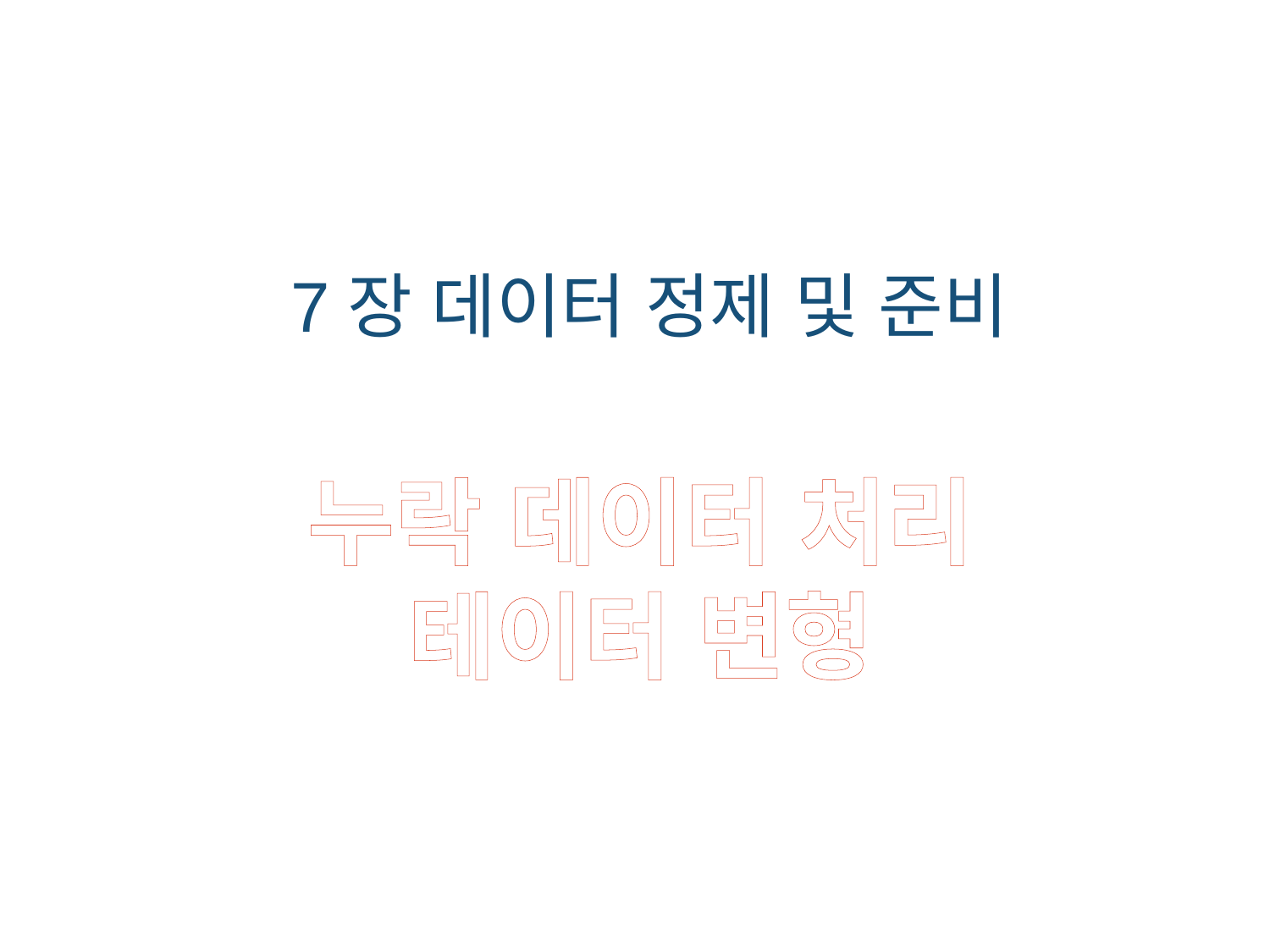

7장 데이터 정제 및 준비
누락 데이터 처리
테이터 변형